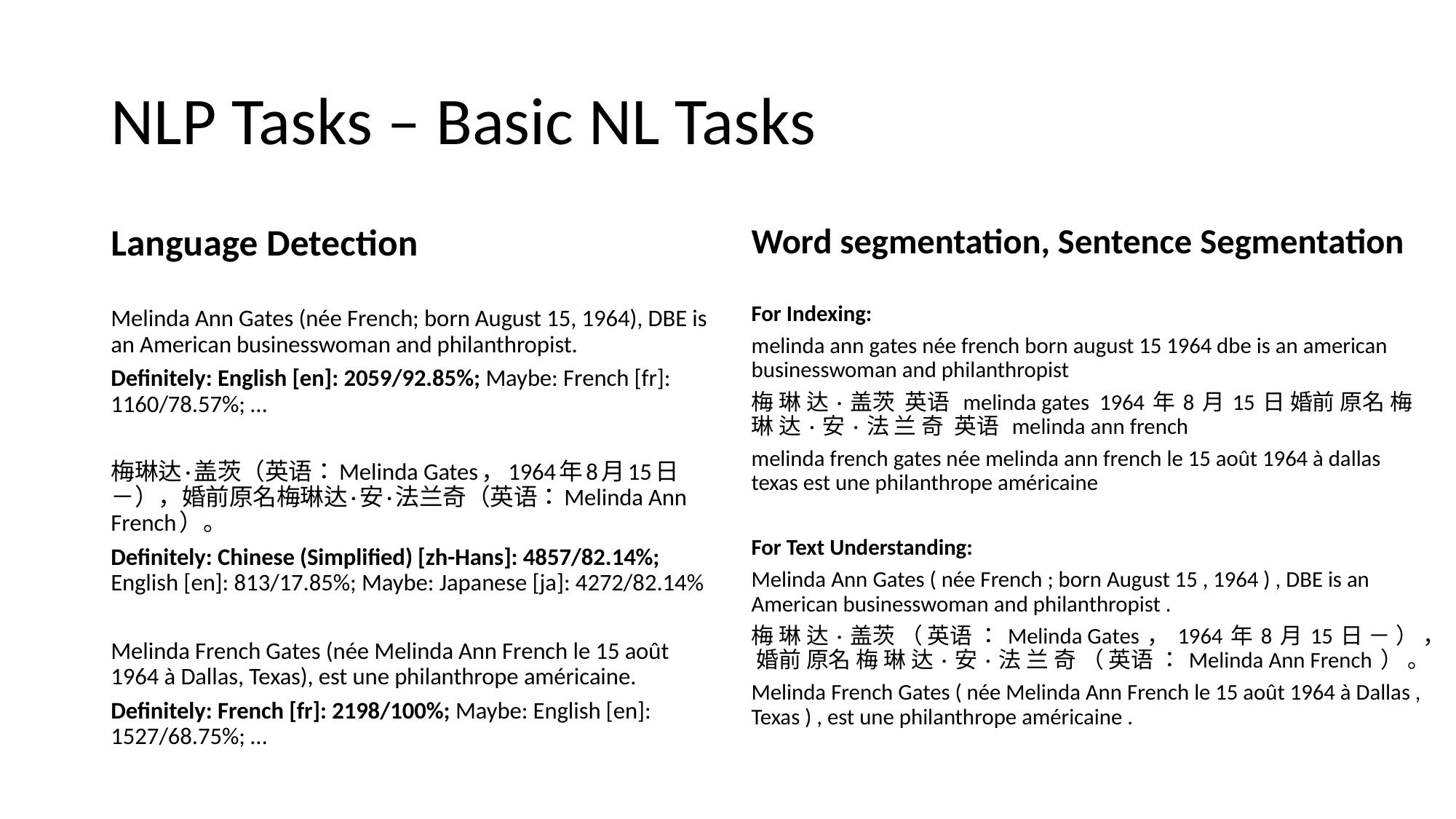

# NLP Tasks – Basic NL Tasks
Word segmentation, Sentence Segmentation

For Indexing:
melinda ann gates née french born august 15 1964 dbe is an american businesswoman and philanthropist
梅 琳 达 · 盖茨  英语  melinda gates  1964 年 8 月 15 日 婚前 原名 梅 琳 达 · 安 · 法 兰 奇  英语  melinda ann french
melinda french gates née melinda ann french le 15 août 1964 à dallas texas est une philanthrope américaine

For Text Understanding:
Melinda Ann Gates ( née French ; born August 15 , 1964 ) , DBE is an American businesswoman and philanthropist .
梅 琳 达 · 盖茨 （ 英语 ： Melinda Gates ， 1964 年 8 月 15 日 － ） ， 婚前 原名 梅 琳 达 · 安 · 法 兰 奇 （ 英语 ： Melinda Ann French ） 。
Melinda French Gates ( née Melinda Ann French le 15 août 1964 à Dallas , Texas ) , est une philanthrope américaine .

Language Detection

Melinda Ann Gates (née French; born August 15, 1964), DBE is an American businesswoman and philanthropist.
Definitely: English [en]: 2059/92.85%; Maybe: French [fr]: 1160/78.57%; …

梅琳达·盖茨（英语：Melinda Gates，1964年8月15日－），婚前原名梅琳达·安·法兰奇（英语：Melinda Ann French）。
Definitely: Chinese (Simplified) [zh-Hans]: 4857/82.14%; English [en]: 813/17.85%; Maybe: Japanese [ja]: 4272/82.14%

Melinda French Gates (née Melinda Ann French le 15 août 1964 à Dallas, Texas), est une philanthrope américaine.
Definitely: French [fr]: 2198/100%; Maybe: English [en]: 1527/68.75%; …